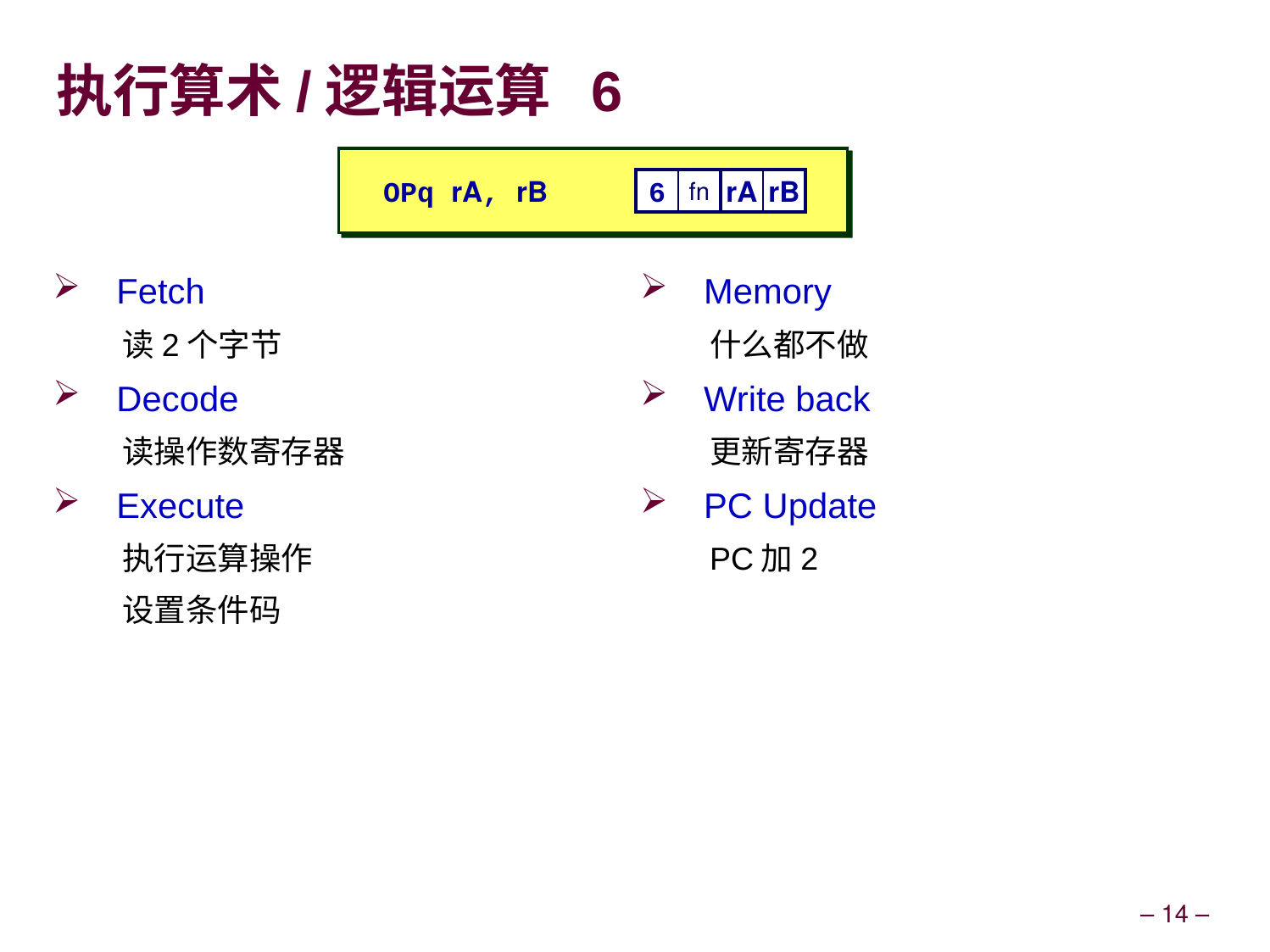

# 执行算术/逻辑运算  6

OPq rA, rB
6

fn
rA

rB
Fetch
读2个字节
Decode
读操作数寄存器
Execute
执行运算操作
设置条件码
Memory
什么都不做
Write back
更新寄存器
PC Update
PC加2